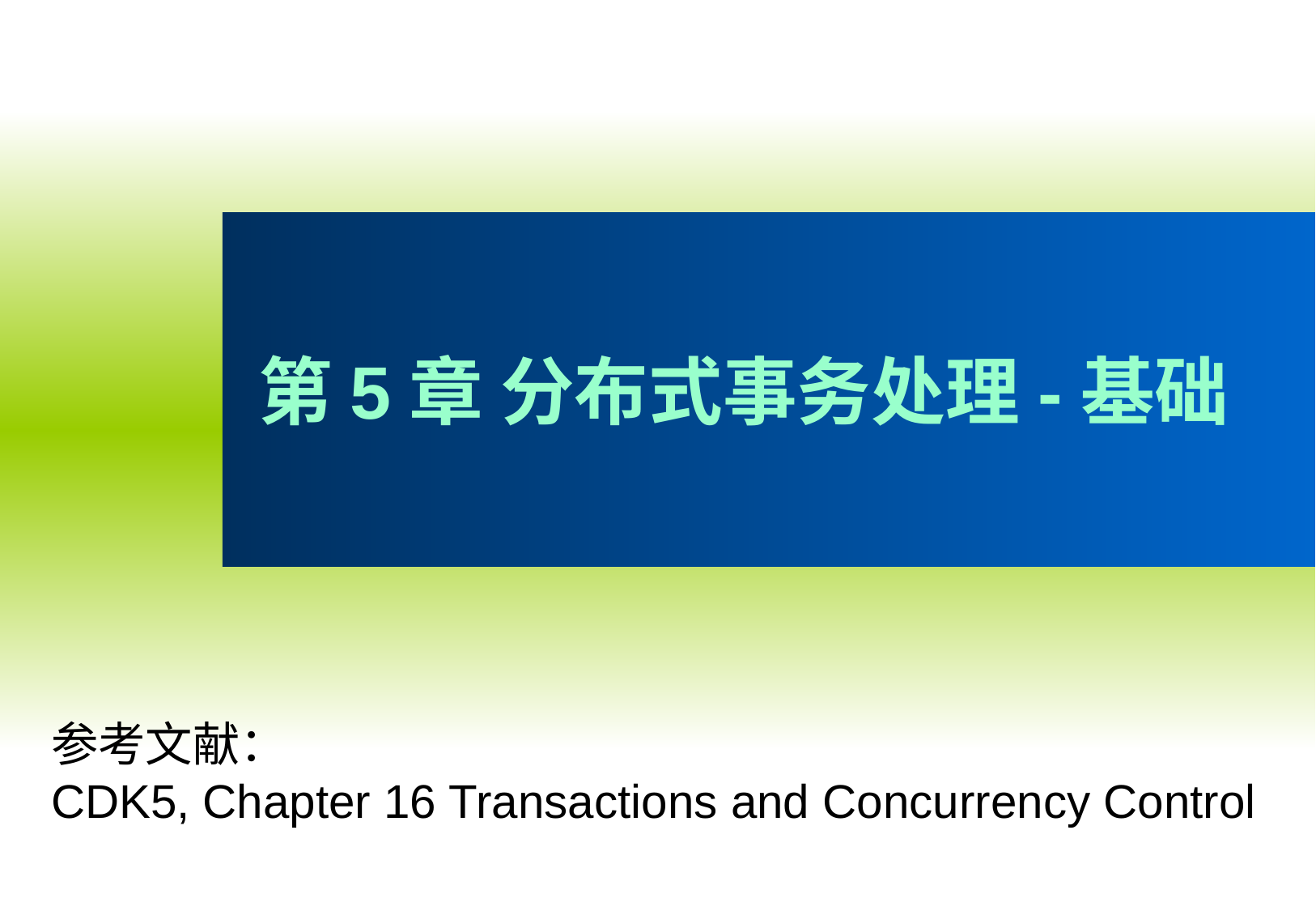

第5章 分布式事务处理-基础
参考文献：
CDK5, Chapter 16 Transactions and Concurrency Control